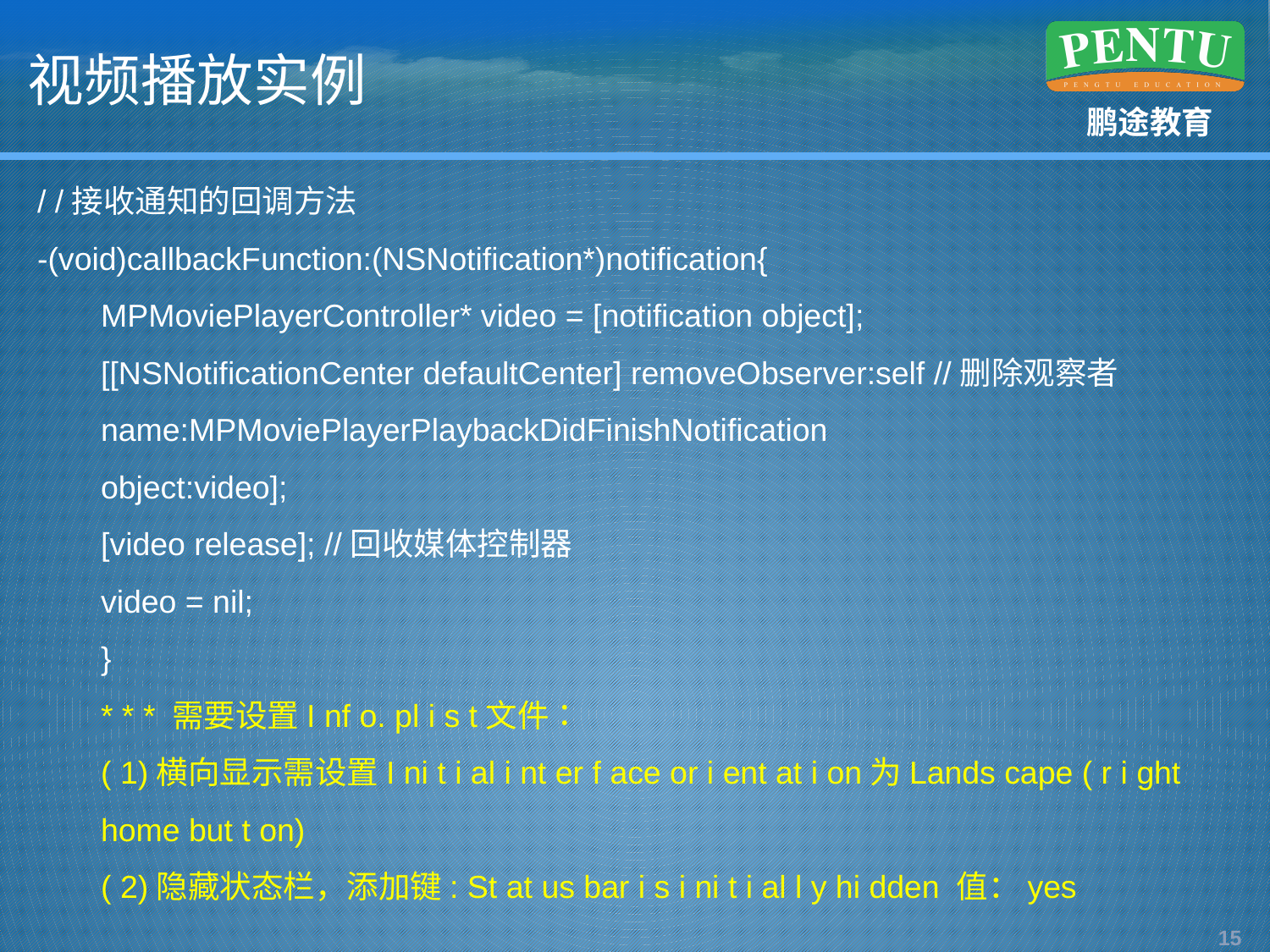

# 视频播放实例
/ /接收通知的回调方法
-(void)callbackFunction:(NSNotification*)notification{
MPMoviePlayerController* video = [notification object];
[[NSNotificationCenter defaultCenter] removeObserver:self //删除观察者
name:MPMoviePlayerPlaybackDidFinishNotification
object:video];
[video release]; //回收媒体控制器
video = nil;
}
* * * 需要设置I nf o. pl i s t文件：
( 1)横向显示需设置I ni t i al i nt er f ace or i ent at i on为Lands cape ( r i ght home but t on)
( 2)隐藏状态栏，添加键: St at us bar i s i ni t i al l y hi dden 值：yes
15